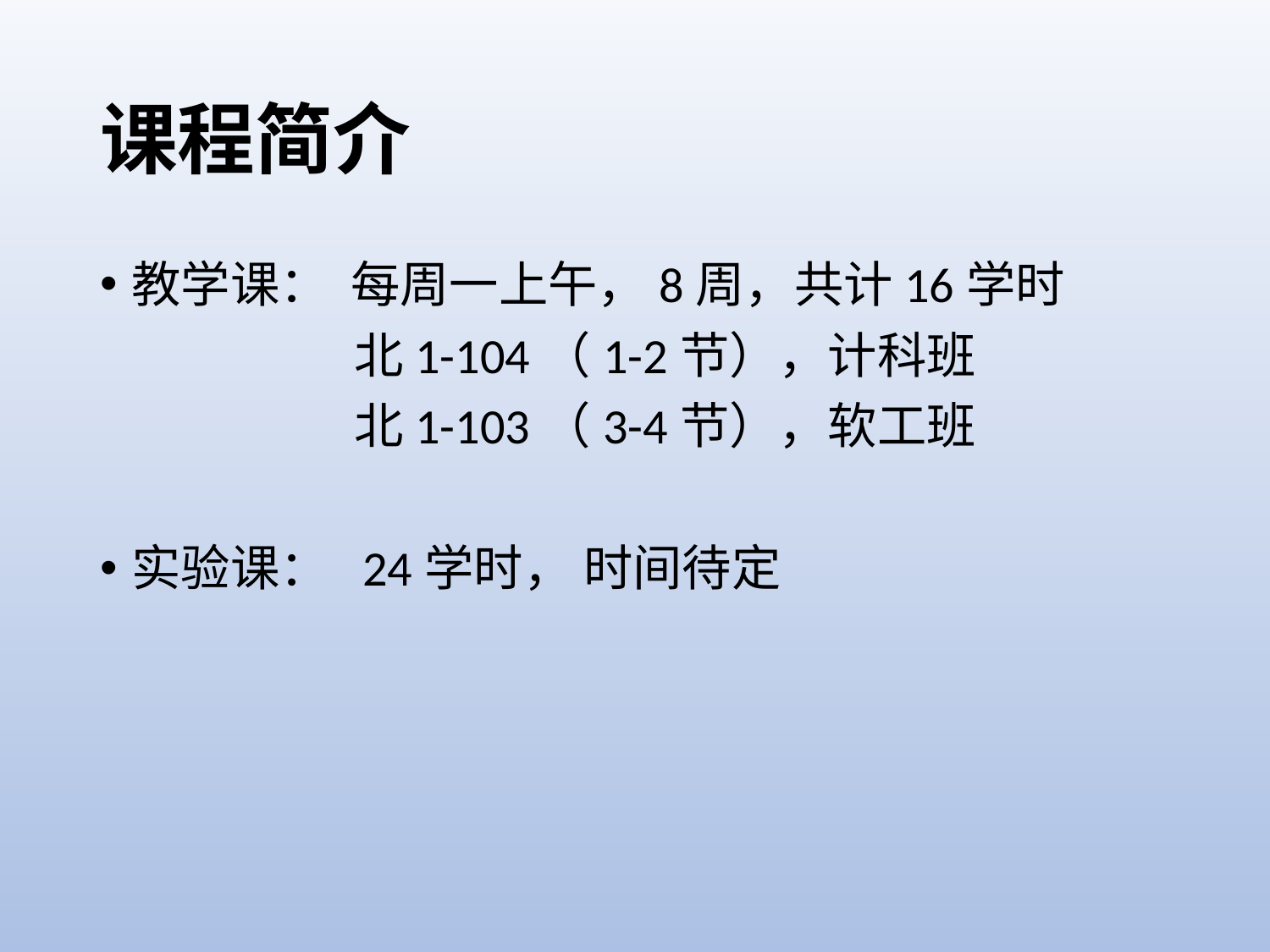

# 课程简介
教学课：  每周一上午，8周，共计16学时
		北1-104（1-2节），计科班
		北1-103（3-4节），软工班

实验课：  24学时， 时间待定